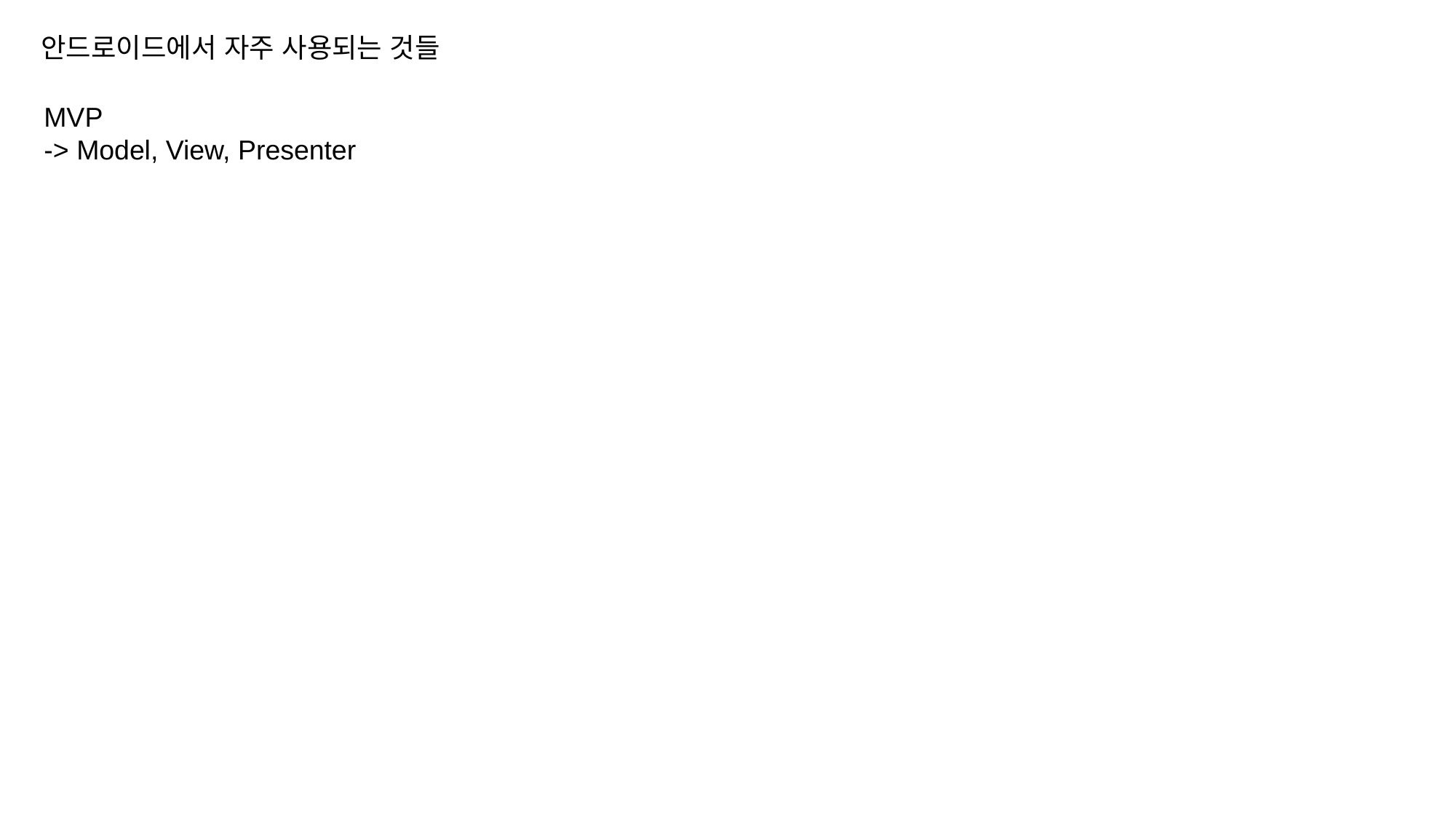

안드로이드에서 자주 사용되는 것들
MVP
-> Model, View, Presenter